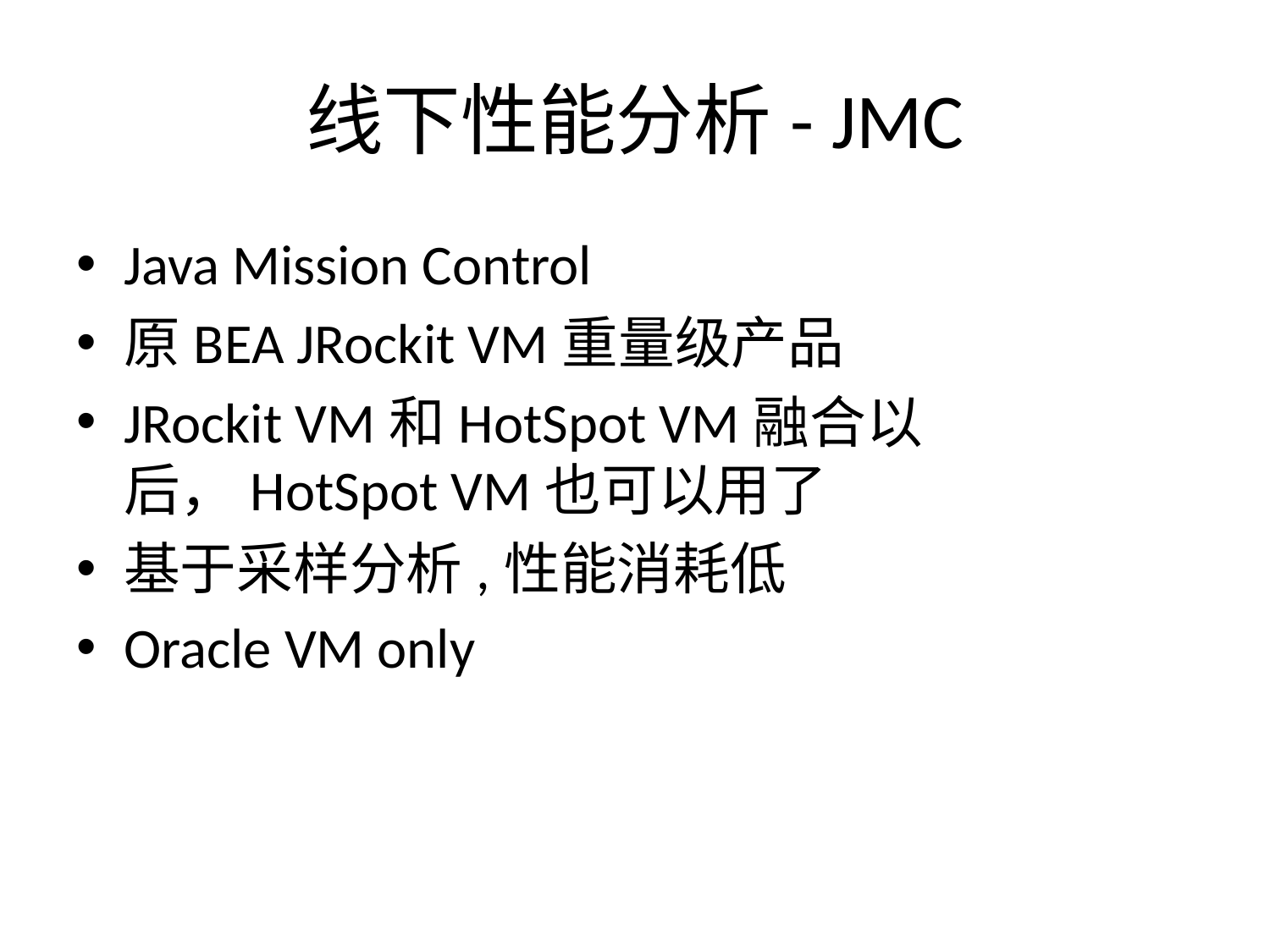

# 线下性能分析- JMC
Java Mission Control
原BEA JRockit VM重量级产品
JRockit VM和HotSpot VM融合以后，HotSpot VM也可以用了
基于采样分析,性能消耗低
Oracle VM only